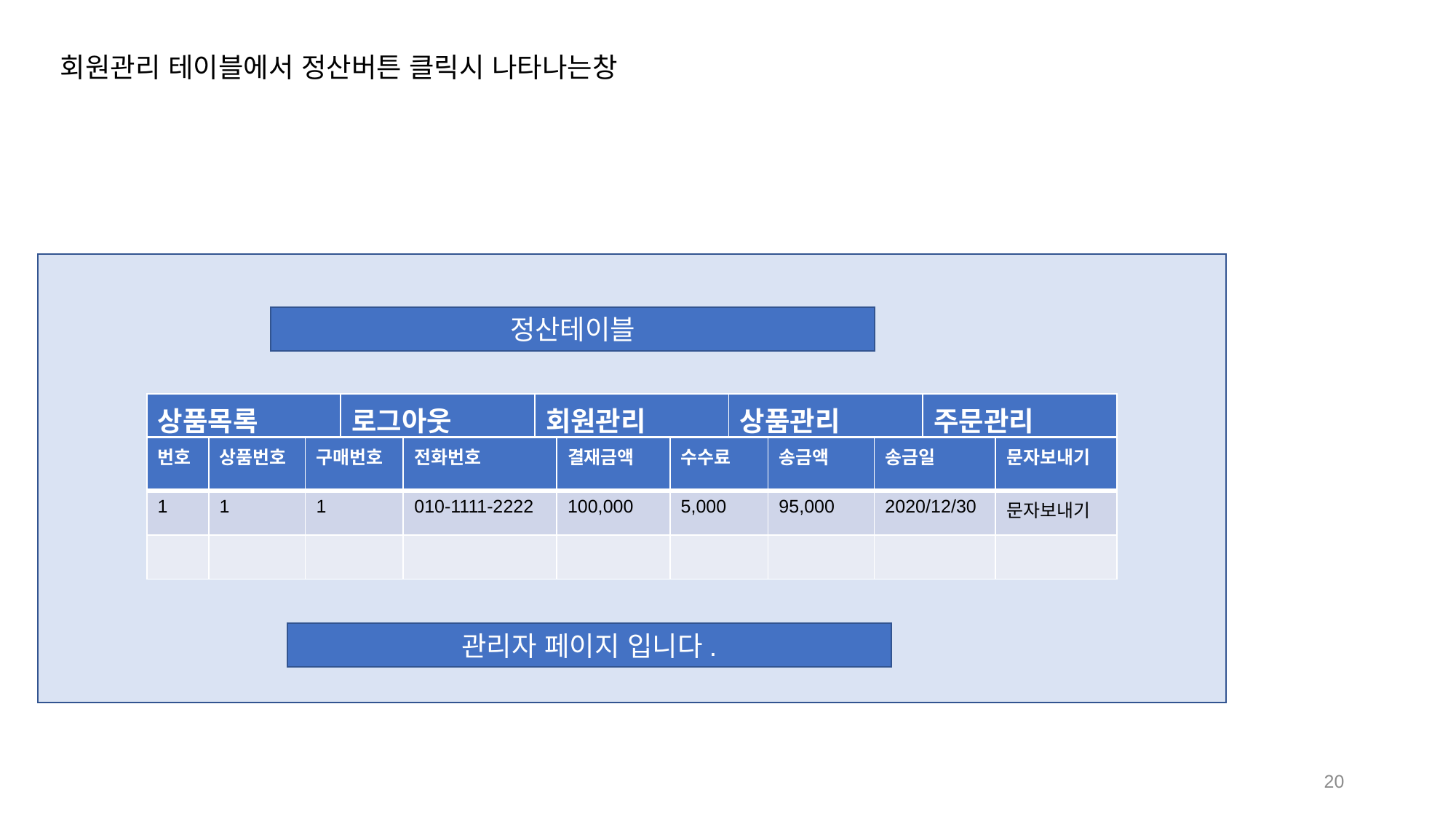

회원관리 테이블에서 정산버튼 클릭시 나타나는창

정산테이블
| 상품목록 | 로그아웃 | 회원관리 | 상품관리 | 주문관리 |
| --- | --- | --- | --- | --- |
| 번호 | 상품번호 | 구매번호 | 전화번호 | 결재금액 | 수수료 | 송금액 | 송금일 | 문자보내기 |
| --- | --- | --- | --- | --- | --- | --- | --- | --- |
| 1 | 1 | 1 | 010-1111-2222 | 100,000 | 5,000 | 95,000 | 2020/12/30 | 문자보내기 |
|  |  |  |  |  |  |  |  |  |
관리자 페이지 입니다.
20